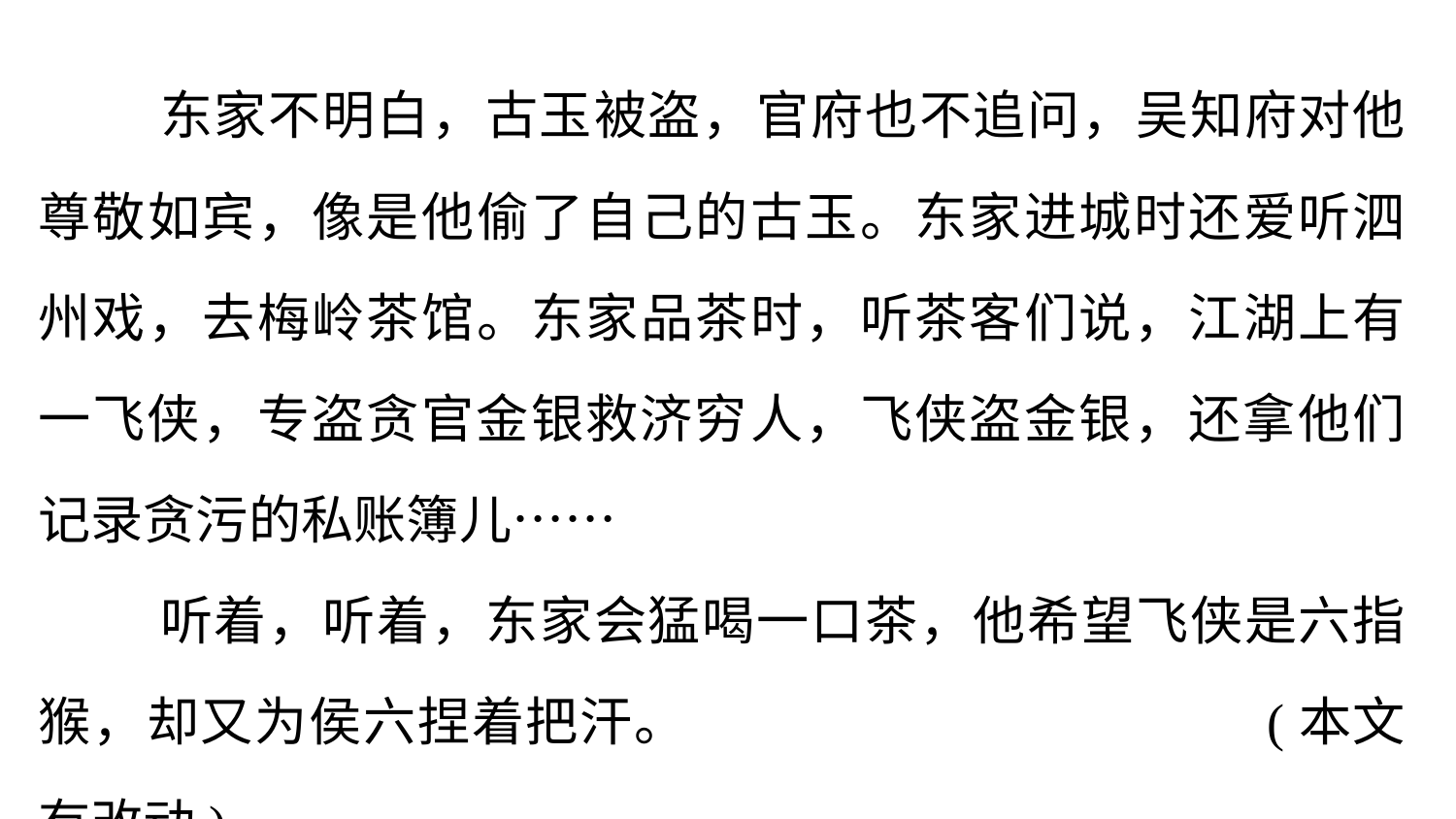

东家不明白，古玉被盗，官府也不追问，吴知府对他尊敬如宾，像是他偷了自己的古玉。东家进城时还爱听泗州戏，去梅岭茶馆。东家品茶时，听茶客们说，江湖上有一飞侠，专盗贪官金银救济穷人，飞侠盗金银，还拿他们记录贪污的私账簿儿……
        听着，听着，东家会猛喝一口茶，他希望飞侠是六指猴，却又为侯六捏着把汗。				  (本文有改动)